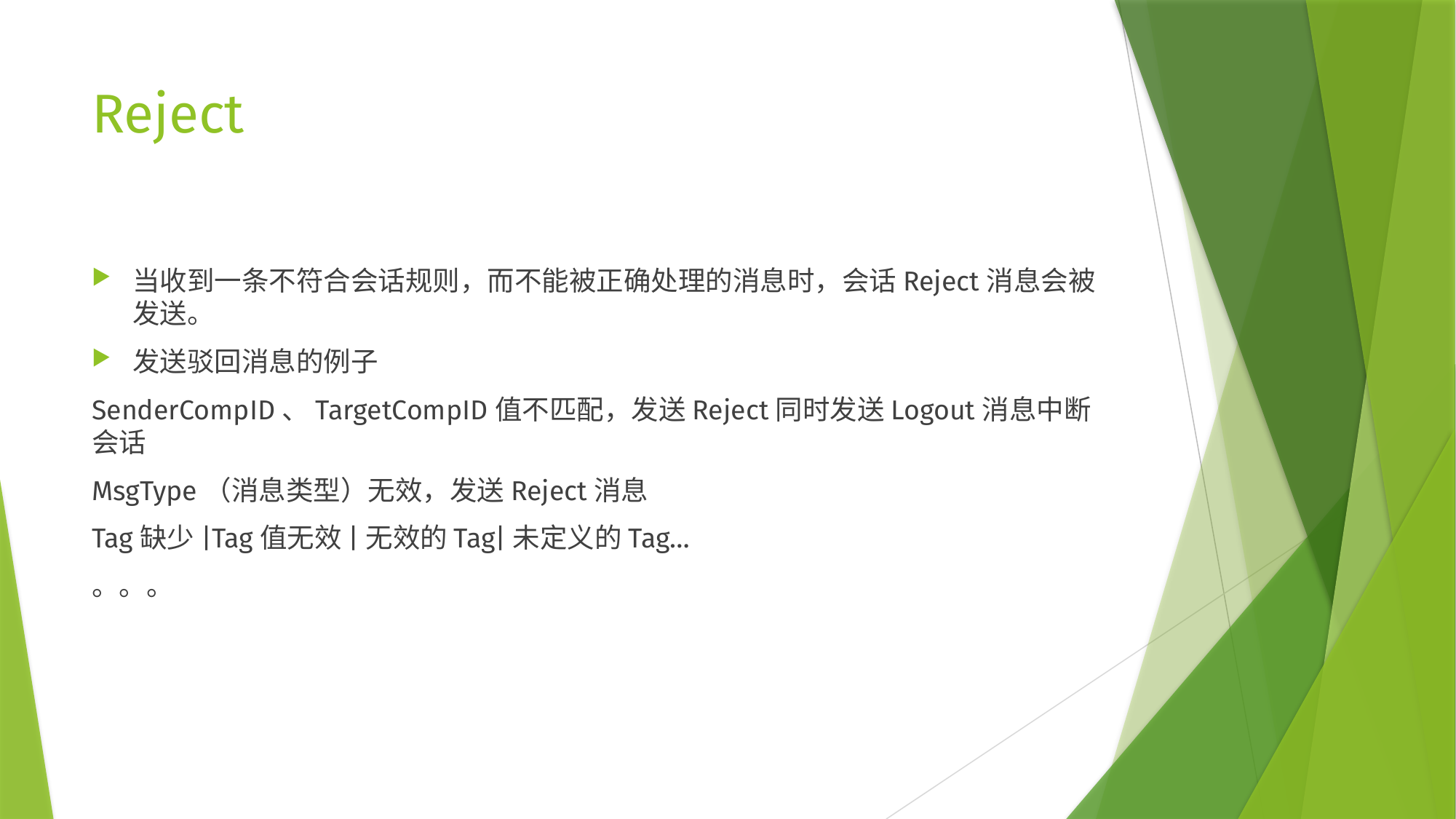

# Reject
当收到一条不符合会话规则，而不能被正确处理的消息时，会话Reject消息会被发送。
发送驳回消息的例子
SenderCompID、TargetCompID值不匹配，发送Reject同时发送Logout消息中断会话
MsgType（消息类型）无效，发送Reject消息
Tag缺少|Tag值无效|无效的Tag|未定义的Tag…
。。。